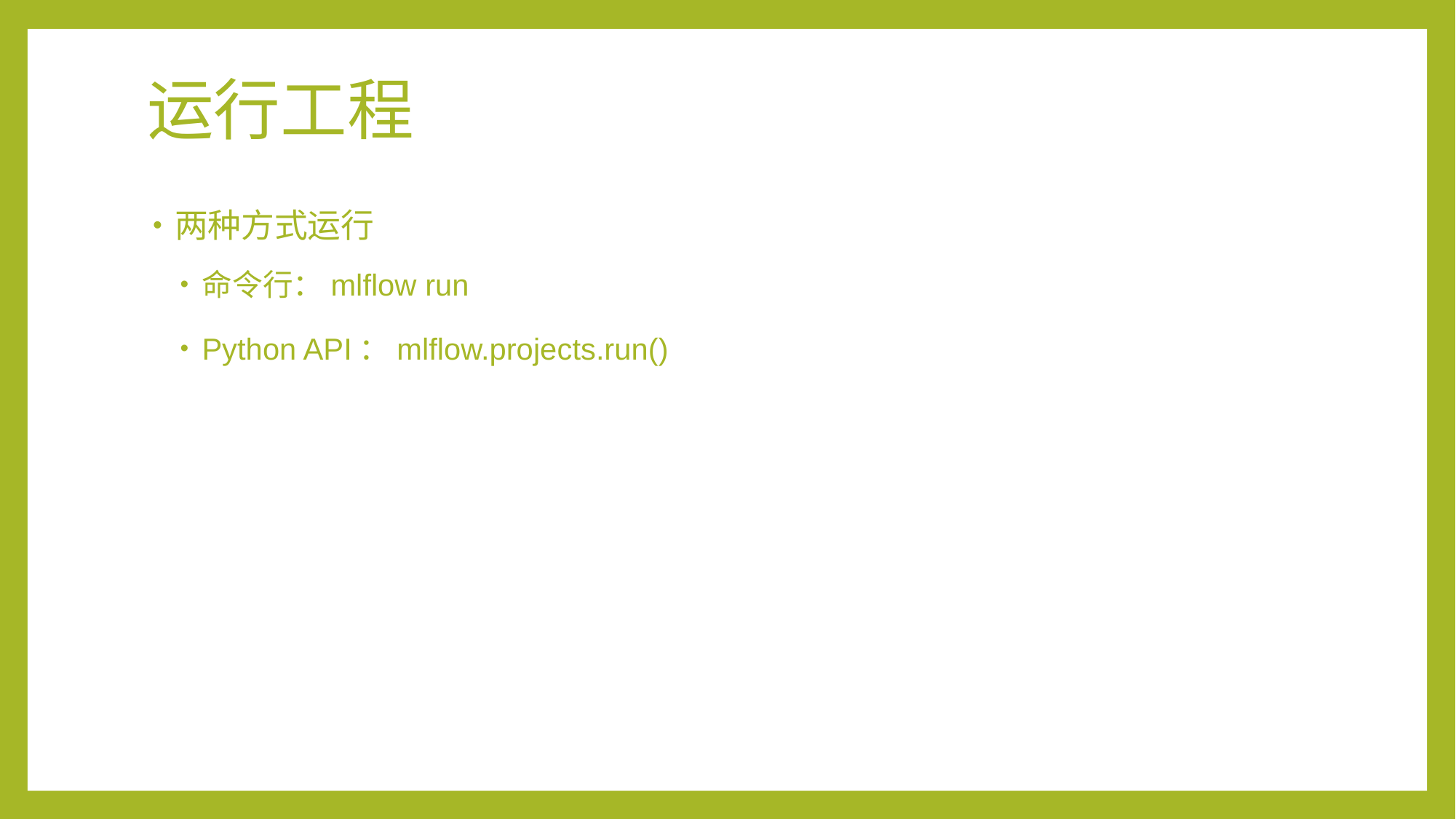

# 运行工程
两种方式运行
命令行：mlflow run
Python API：mlflow.projects.run()